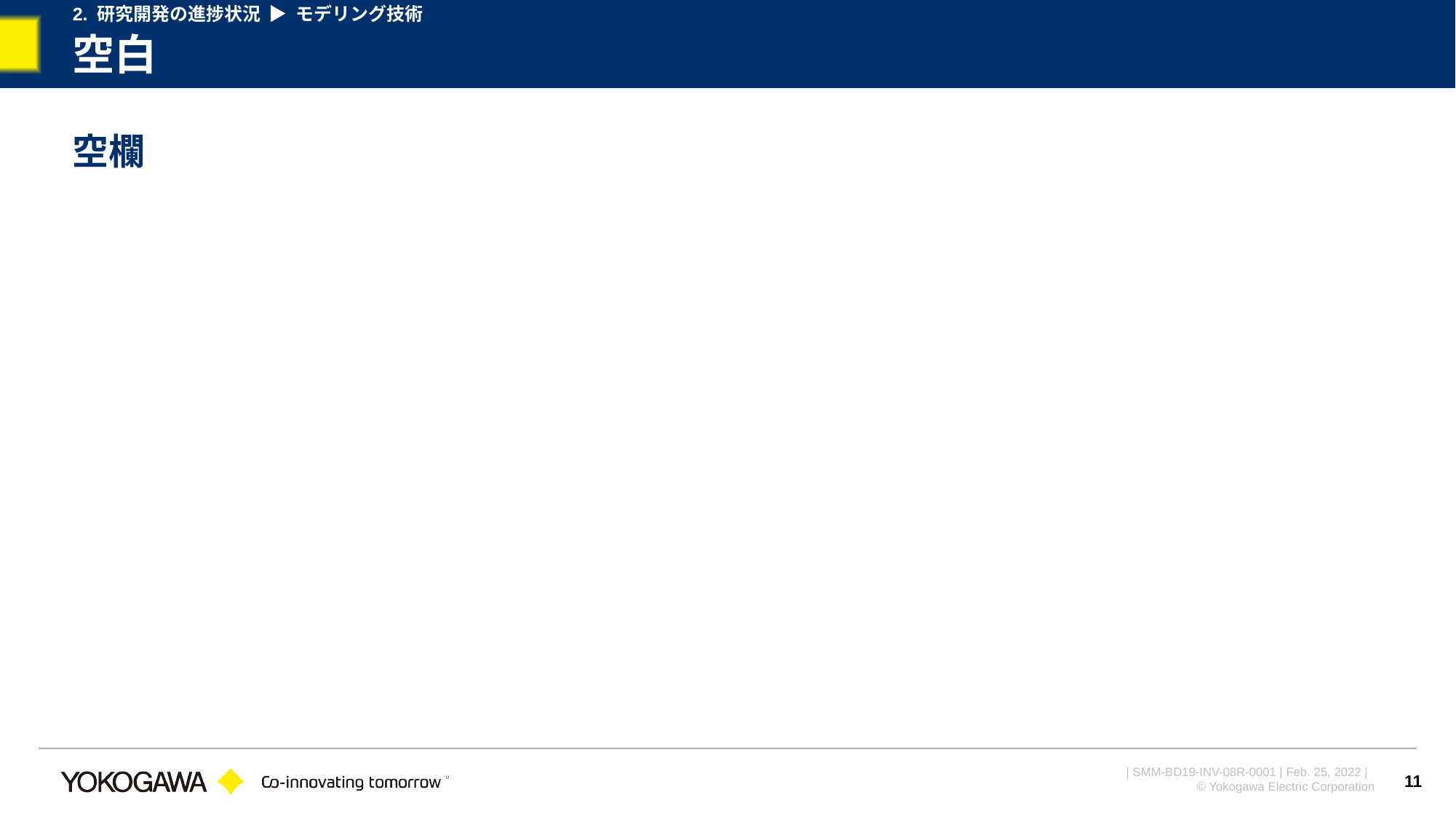

2. 研究開発の進捗状況  ▶  モデリング技術
# 空白
空欄
11